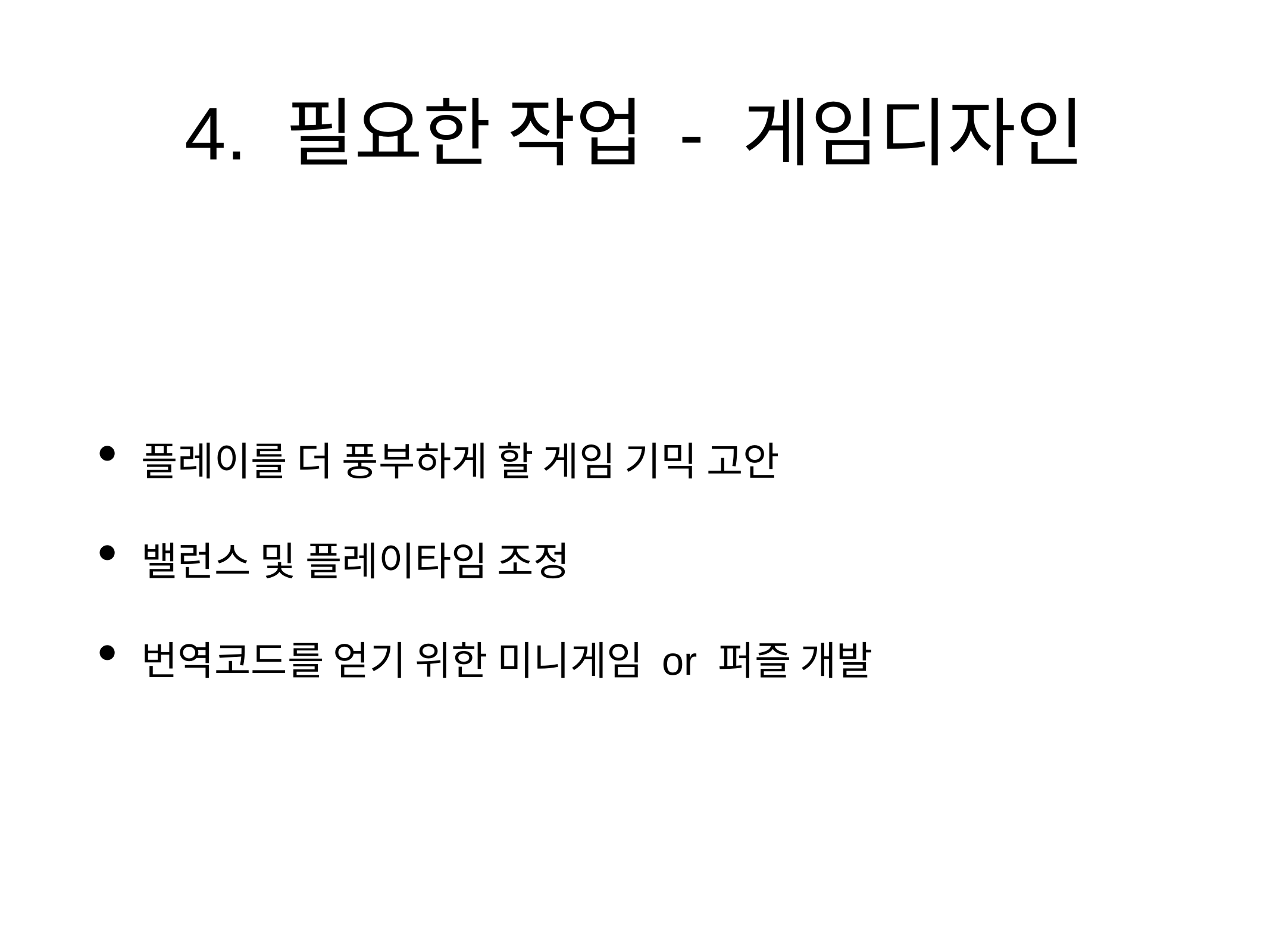

# 4. 필요한 작업 - 게임디자인
플레이를 더 풍부하게 할 게임 기믹 고안
밸런스 및 플레이타임 조정
번역코드를 얻기 위한 미니게임 or 퍼즐 개발